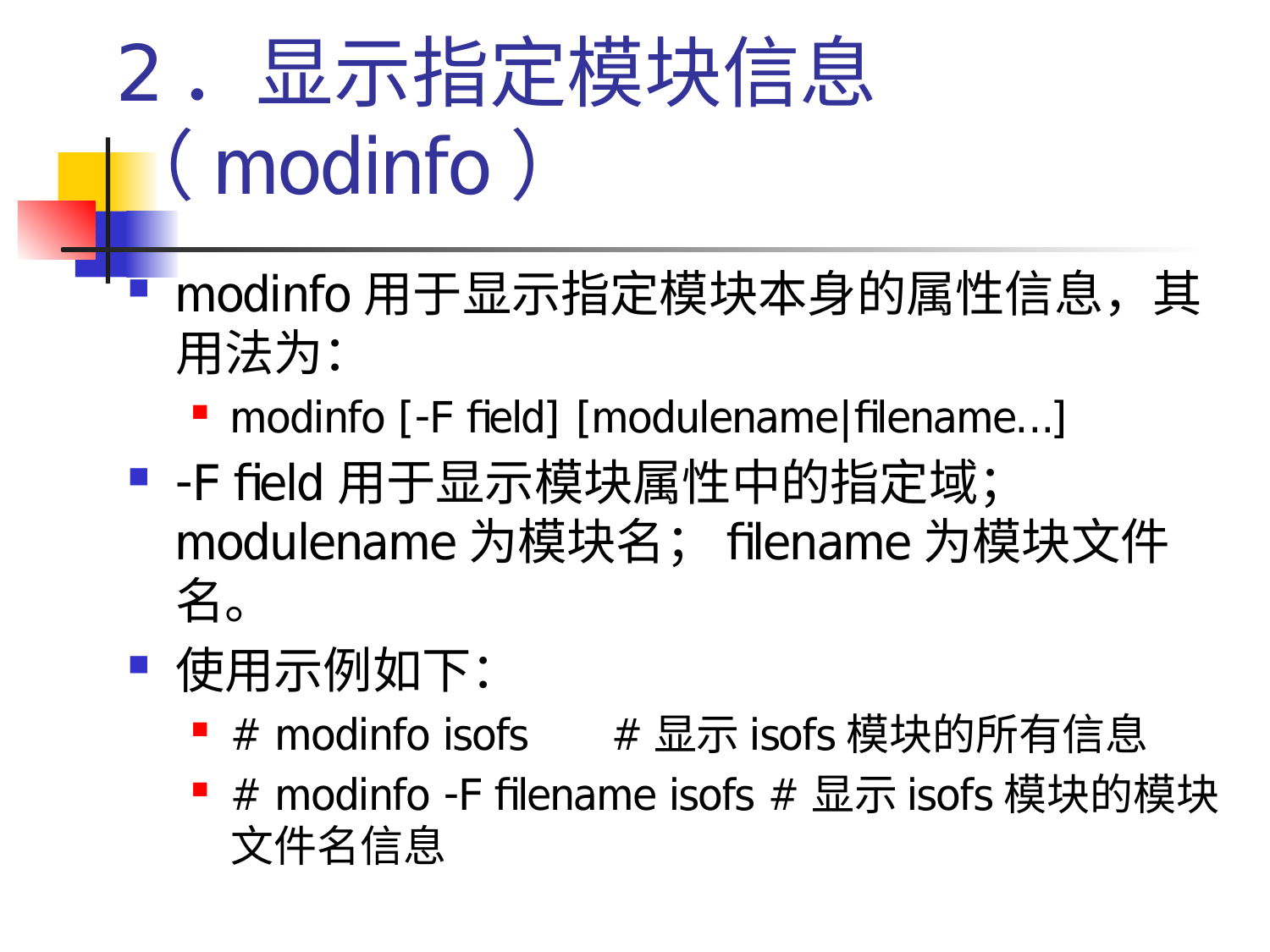

# 2．显示指定模块信息（modinfo）
modinfo用于显示指定模块本身的属性信息，其用法为：
modinfo [-F field] [modulename|filename...]
-F field用于显示模块属性中的指定域；modulename为模块名；filename为模块文件名。
使用示例如下：
# modinfo isofs 	#显示isofs模块的所有信息
# modinfo -F filename isofs #显示isofs模块的模块文件名信息